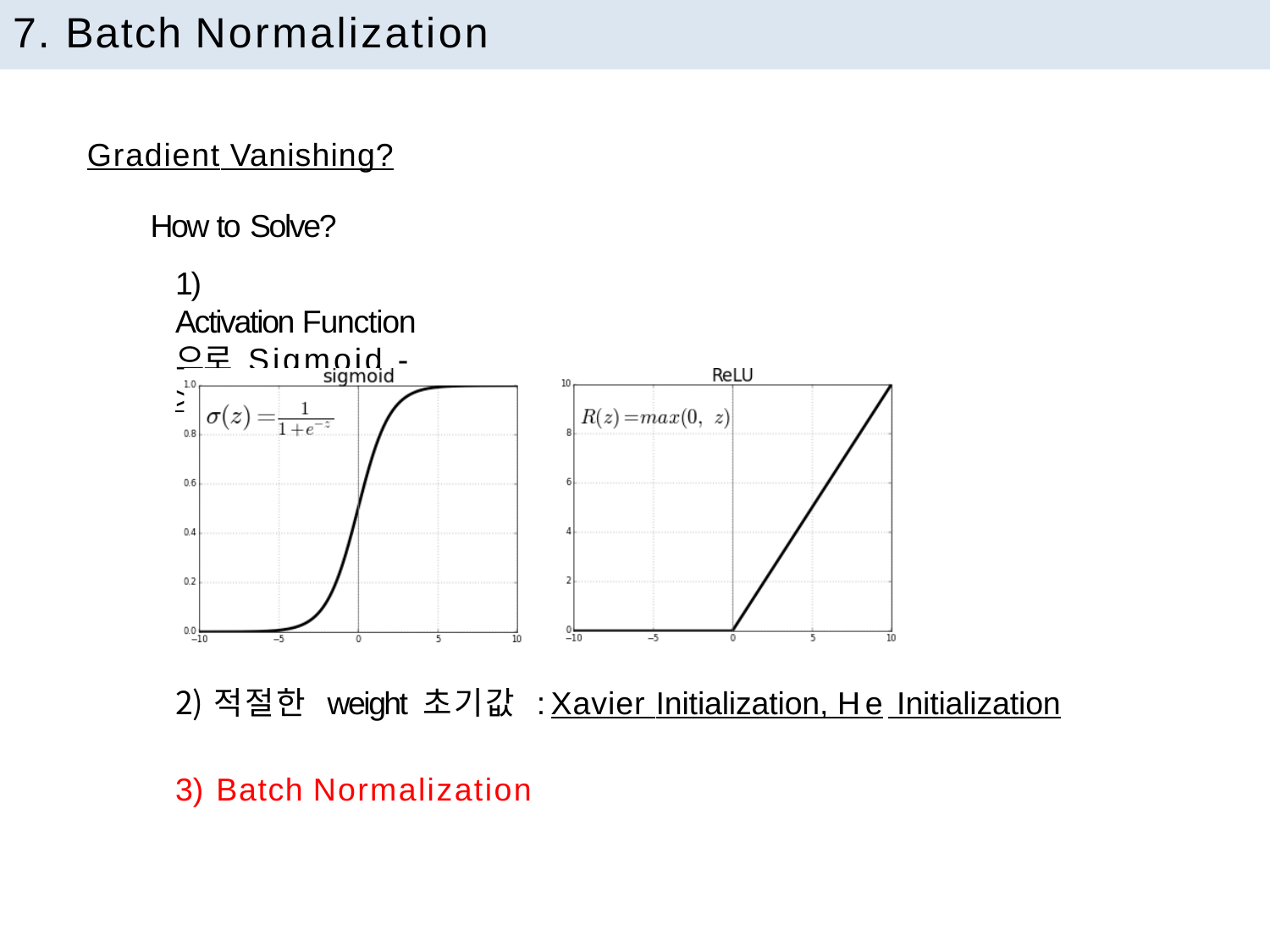

# 7. Batch Normalization
Gradient Vanishing?

How to Solve?
1)	Activation Function으로 Sigmoid -> ReLU

적절한 weight 초기값 : Xavier Initialization, He Initialization

Batch Normalization